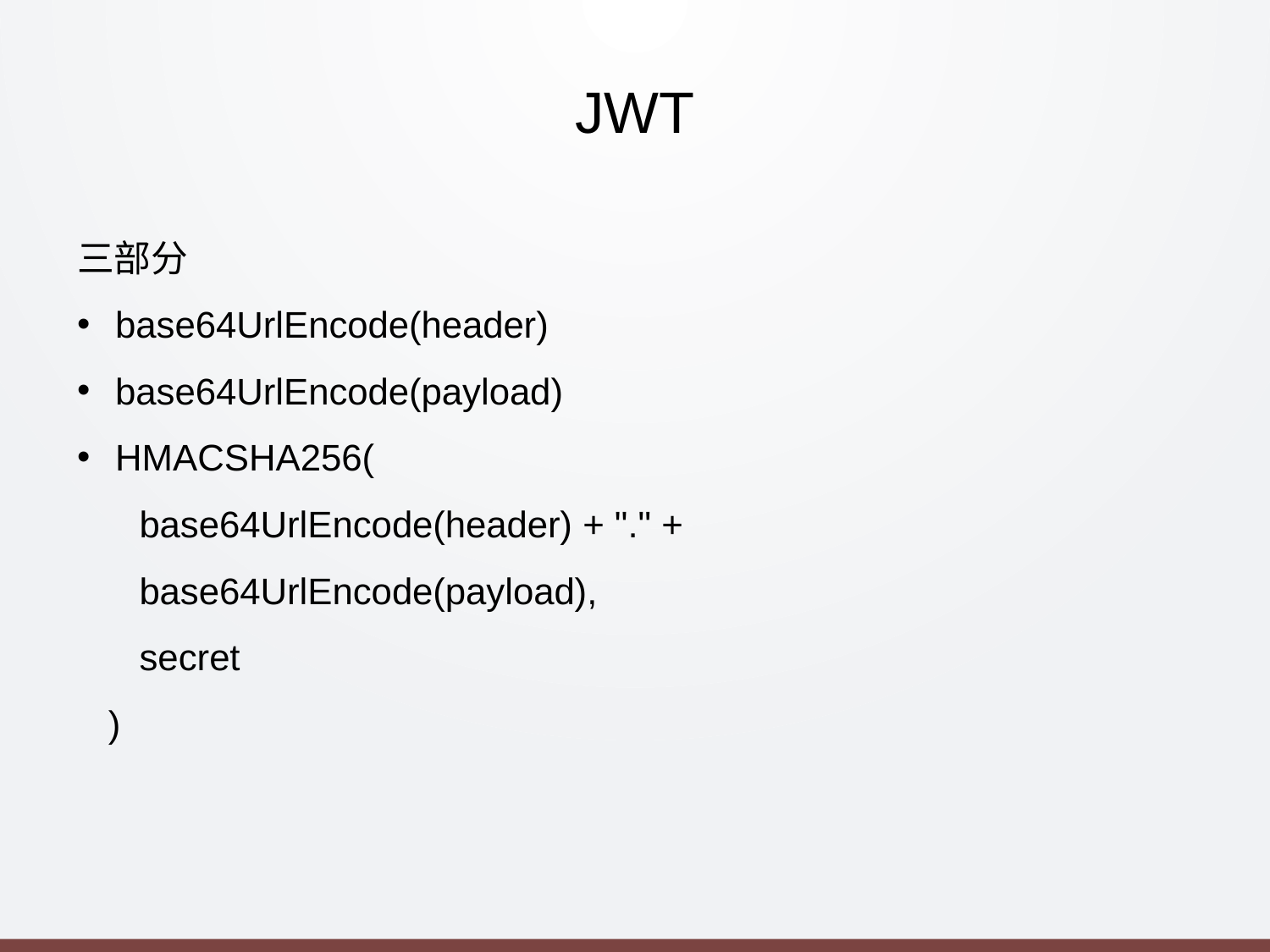

# JWT
三部分
base64UrlEncode(header)
base64UrlEncode(payload)
HMACSHA256(
      base64UrlEncode(header) + "." +
      base64UrlEncode(payload),
      secret
   )